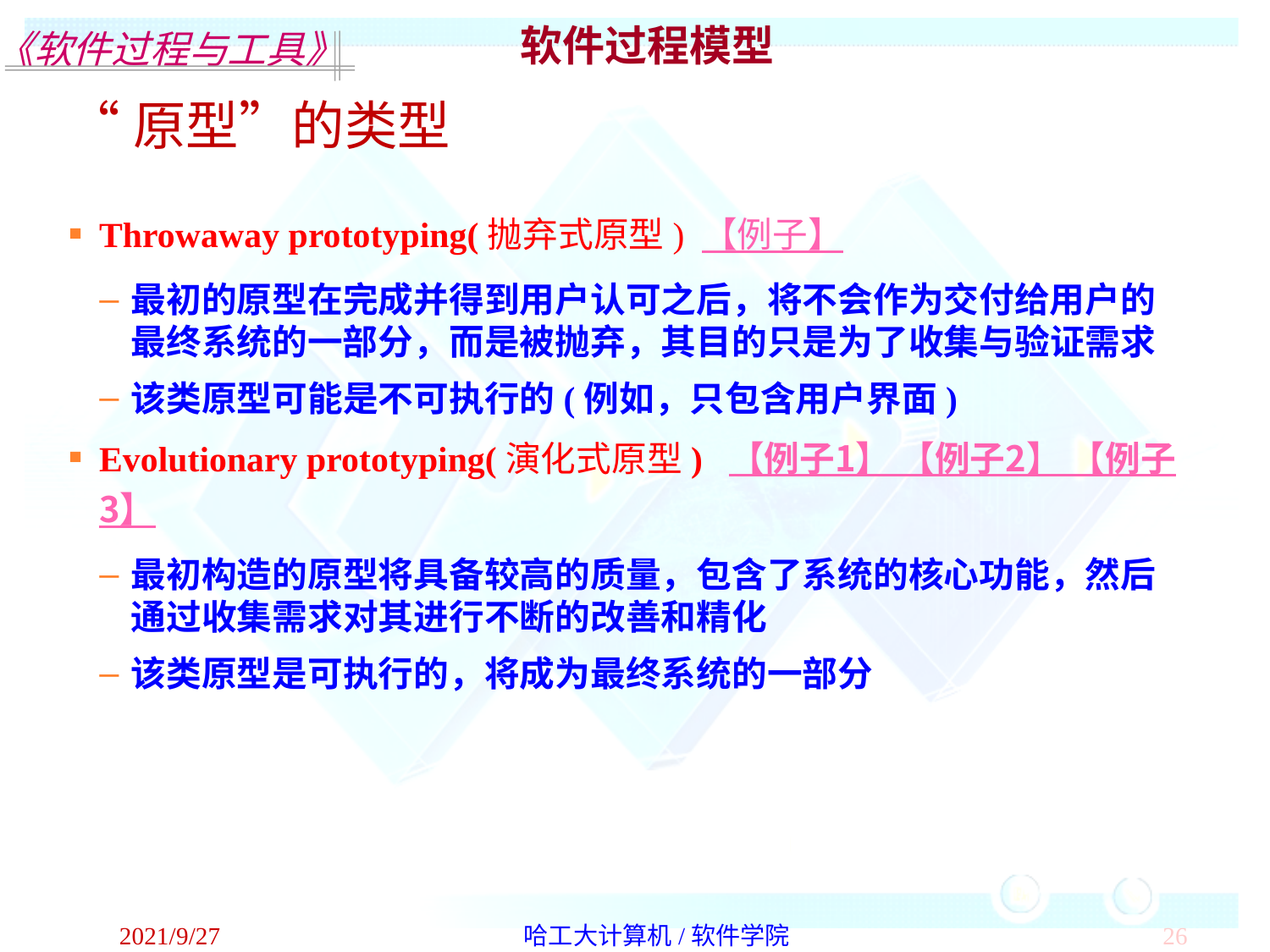

软件过程模型
“原型”的类型
Throwaway prototyping(抛弃式原型) 【例子】
最初的原型在完成并得到用户认可之后，将不会作为交付给用户的最终系统的一部分，而是被抛弃，其目的只是为了收集与验证需求
该类原型可能是不可执行的(例如，只包含用户界面)
Evolutionary prototyping(演化式原型)  【例子1】 【例子2】 【例子3】
最初构造的原型将具备较高的质量，包含了系统的核心功能，然后通过收集需求对其进行不断的改善和精化
该类原型是可执行的，将成为最终系统的一部分